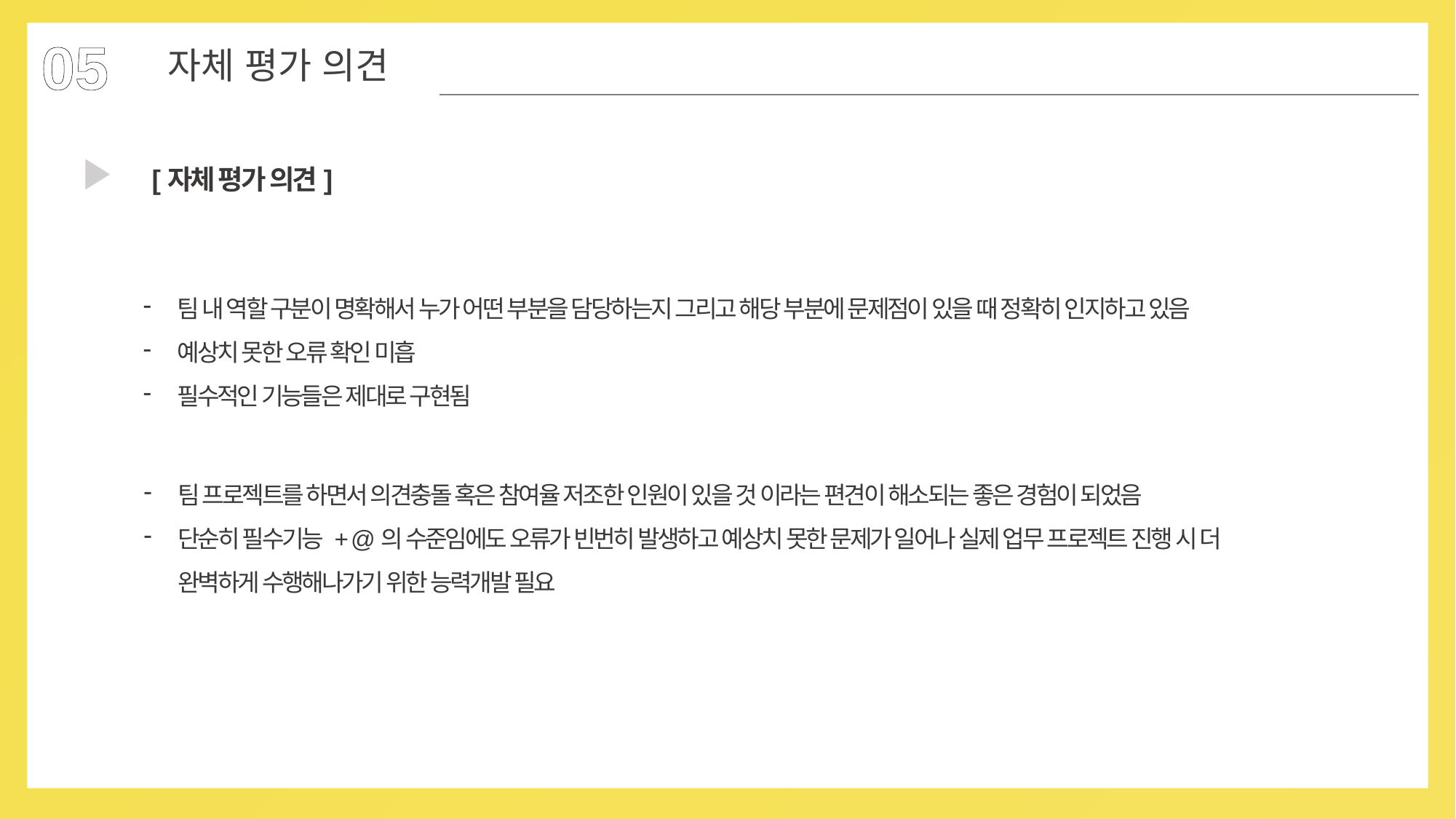

05
자체 평가 의견
▶
[자체 평가 의견]
팀 내 역할 구분이 명확해서 누가 어떤 부분을 담당하는지 그리고 해당 부분에 문제점이 있을 때 정확히 인지하고 있음
예상치 못한 오류 확인 미흡
필수적인 기능들은 제대로 구현됨
팀 프로젝트를 하면서 의견충돌 혹은 참여율 저조한 인원이 있을 것 이라는 편견이 해소되는 좋은 경험이 되었음
단순히 필수기능 + @의 수준임에도 오류가 빈번히 발생하고 예상치 못한 문제가 일어나 실제 업무 프로젝트 진행 시 더 완벽하게 수행해나가기 위한 능력개발 필요